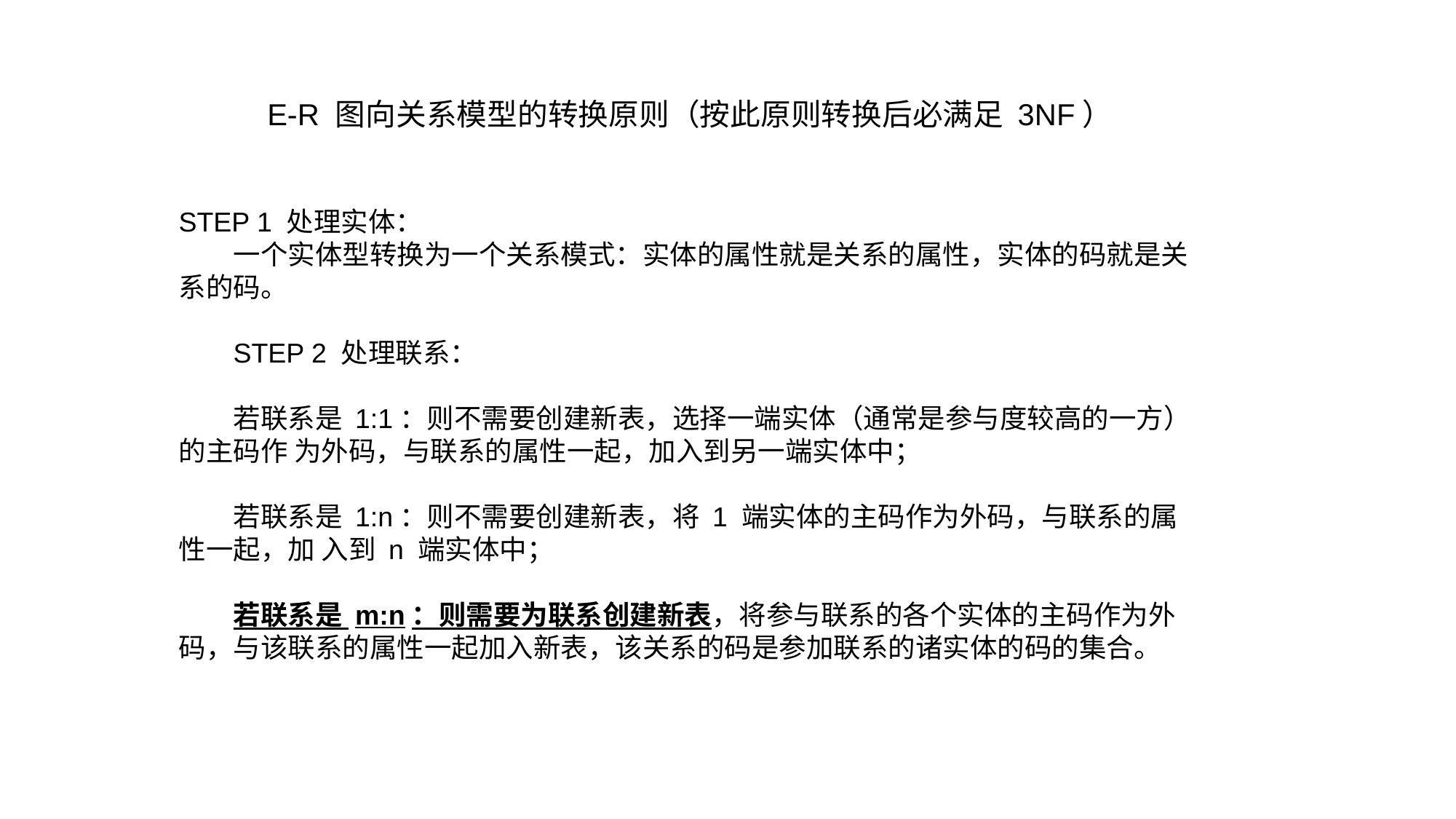

E-R 图向关系模型的转换原则（按此原则转换后必满足 3NF）

STEP 1 处理实体：
一个实体型转换为一个关系模式：实体的属性就是关系的属性，实体的码就是关系的码。

STEP 2 处理联系：

若联系是 1:1：则不需要创建新表，选择一端实体（通常是参与度较高的一方）的主码作 为外码，与联系的属性一起，加入到另一端实体中；

若联系是 1:n：则不需要创建新表，将 1 端实体的主码作为外码，与联系的属性一起，加 入到 n 端实体中；

若联系是 m:n：则需要为联系创建新表，将参与联系的各个实体的主码作为外码，与该联系的属性一起加入新表，该关系的码是参加联系的诸实体的码的集合。